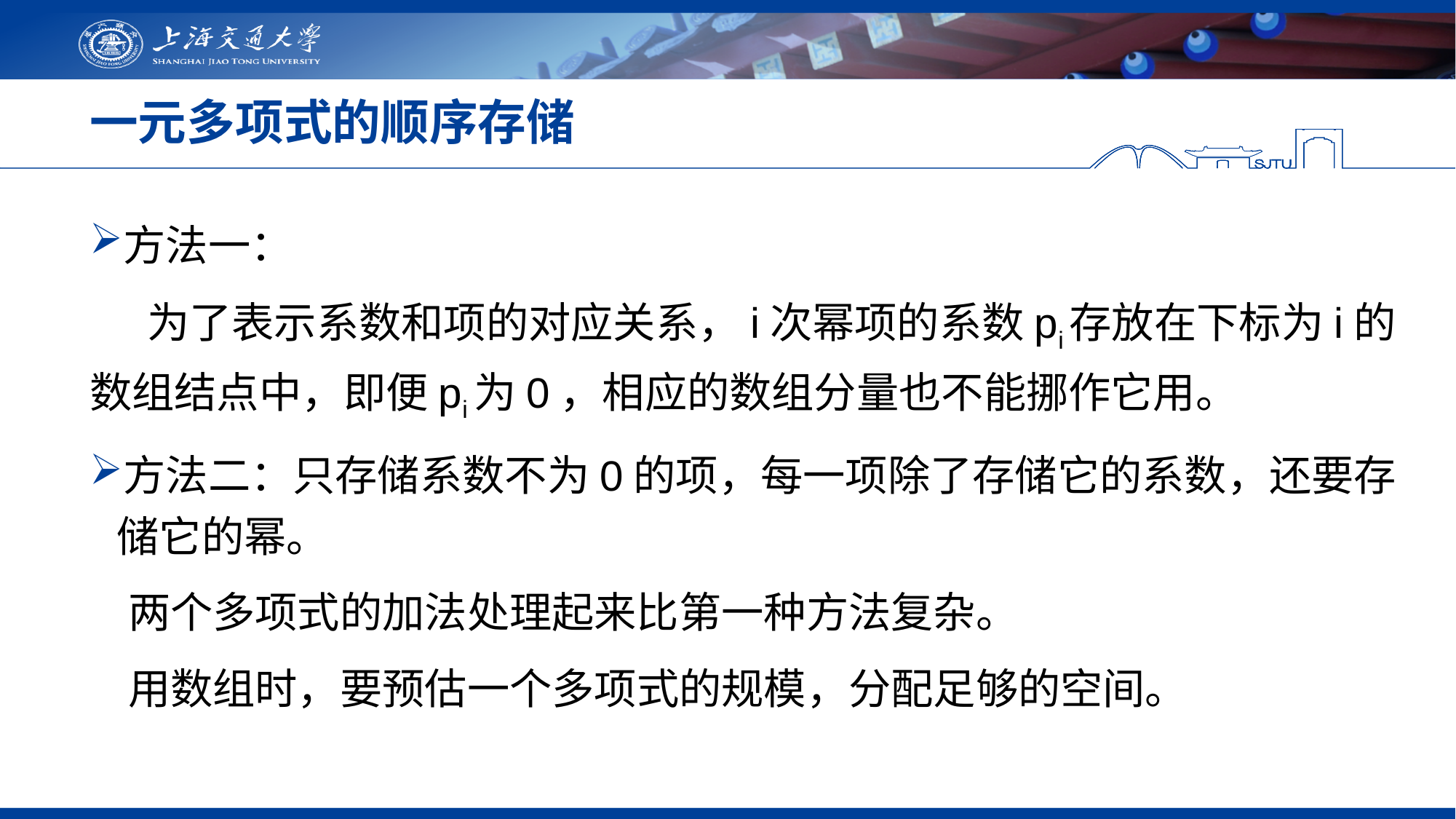

# 一元多项式的顺序存储
方法一：
     为了表示系数和项的对应关系，i次幂项的系数pi存放在下标为i的数组结点中，即便pi为0，相应的数组分量也不能挪作它用。
方法二：只存储系数不为0的项，每一项除了存储它的系数，还要存储它的幂。
   两个多项式的加法处理起来比第一种方法复杂。
   用数组时，要预估一个多项式的规模，分配足够的空间。